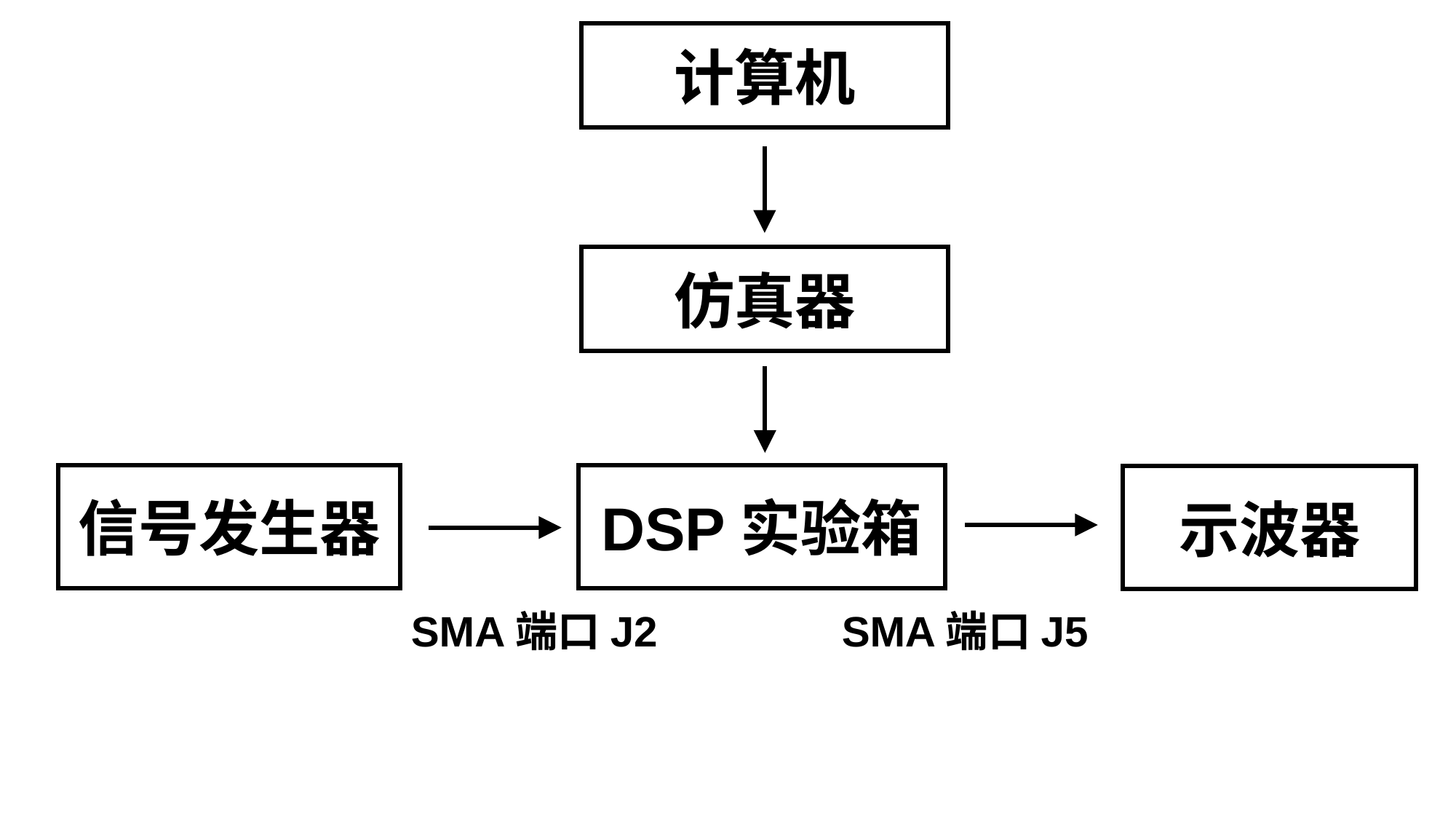

计算机
仿真器
信号发生器
DSP实验箱
示波器
SMA端口J2
SMA端口J5